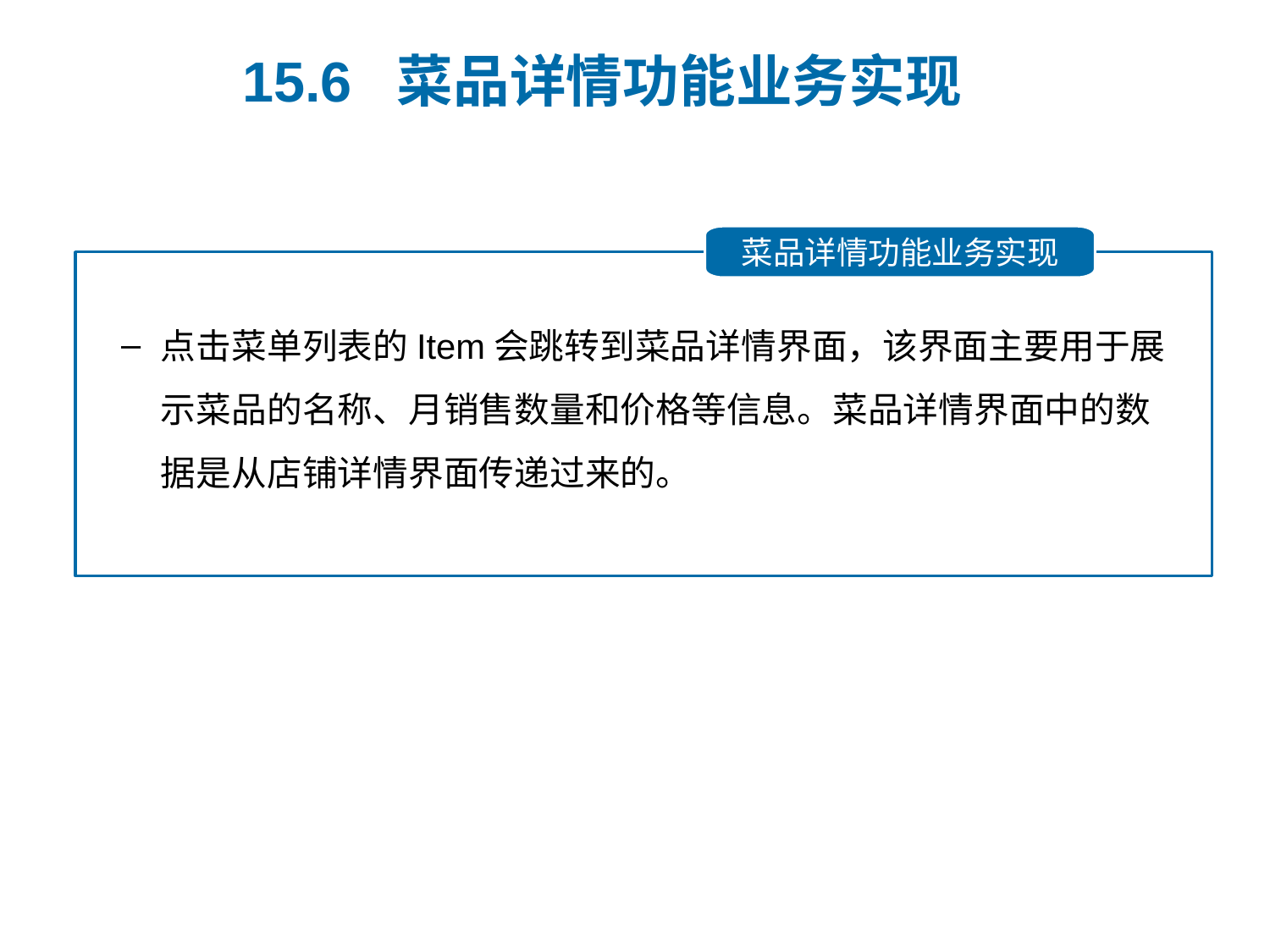

15.6  菜品详情功能业务实现
菜品详情功能业务实现

点击菜单列表的Item会跳转到菜品详情界面，该界面主要用于展示菜品的名称、月销售数量和价格等信息。菜品详情界面中的数据是从店铺详情界面传递过来的。